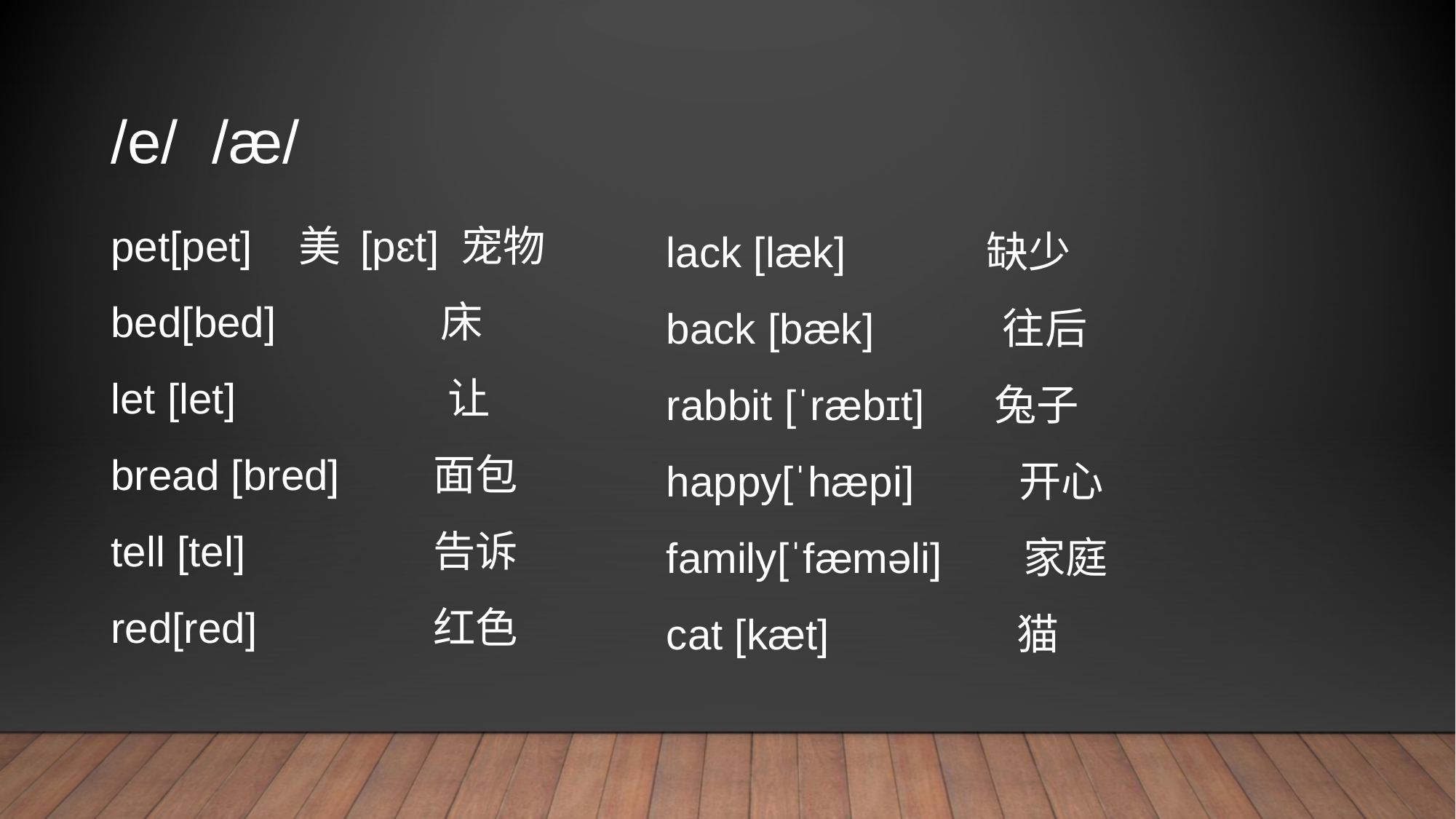

# /e/  /æ/
lack [læk]           缺少
back [bæk]          往后
rabbit [ˈræbɪt]     兔子
happy[ˈhæpi]        开心
family[ˈfæməli]      家庭
cat [kæt]               猫

pet[pet]   美 [pɛt] 宠物
bed[bed]             床
let [let]                 让
bread [bred]       面包
tell [tel]               告诉
red[red]              红色